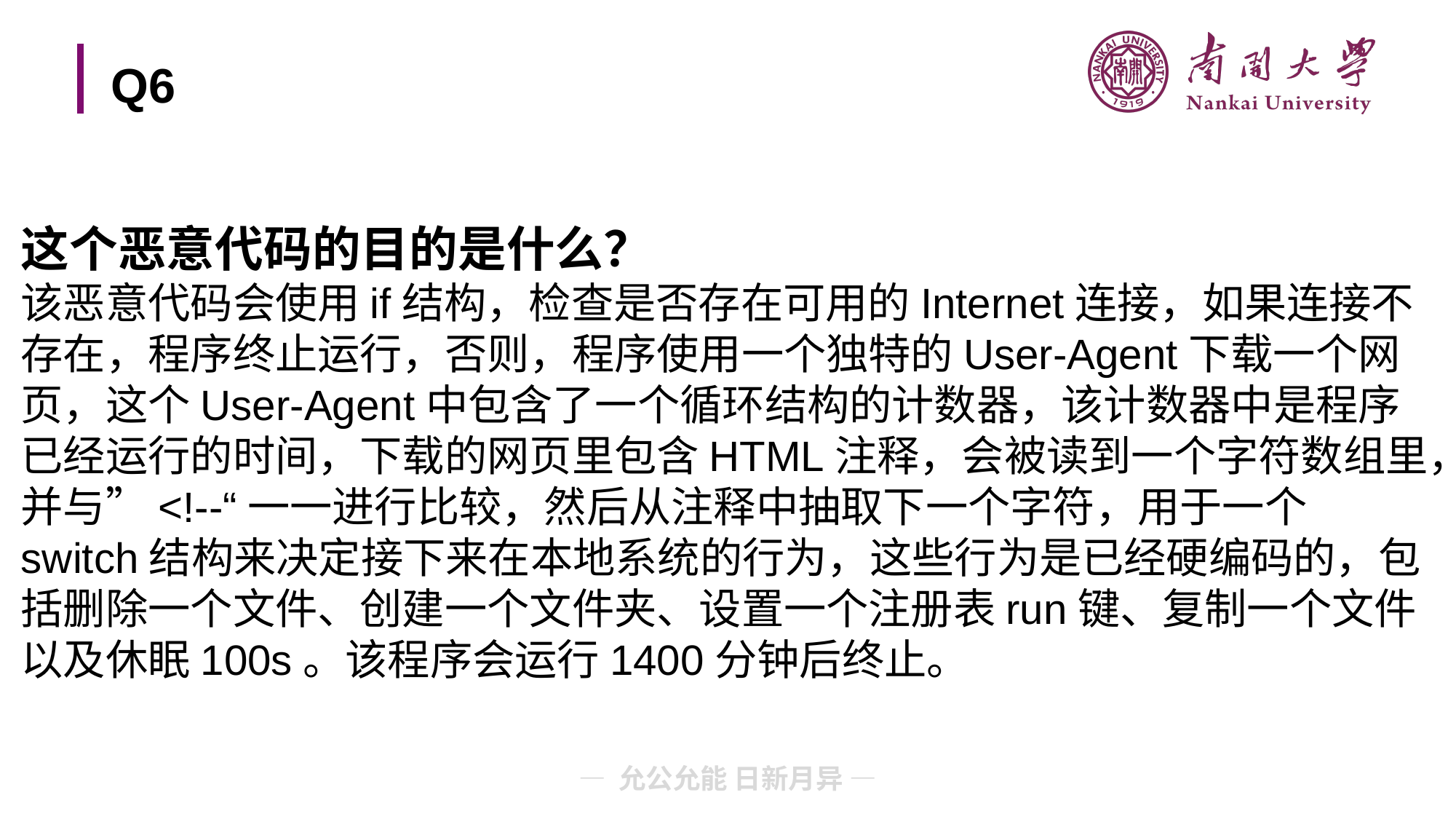

# Q6
这个恶意代码的目的是什么？
该恶意代码会使用if结构，检查是否存在可用的Internet连接，如果连接不存在，程序终止运行，否则，程序使用一个独特的User-Agent下载一个网页，这个User-Agent中包含了一个循环结构的计数器，该计数器中是程序已经运行的时间，下载的网页里包含HTML注释，会被读到一个字符数组里，并与”<!--“一一进行比较，然后从注释中抽取下一个字符，用于一个switch结构来决定接下来在本地系统的行为，这些行为是已经硬编码的，包括删除一个文件、创建一个文件夹、设置一个注册表run键、复制一个文件以及休眠100s。该程序会运行1400分钟后终止。